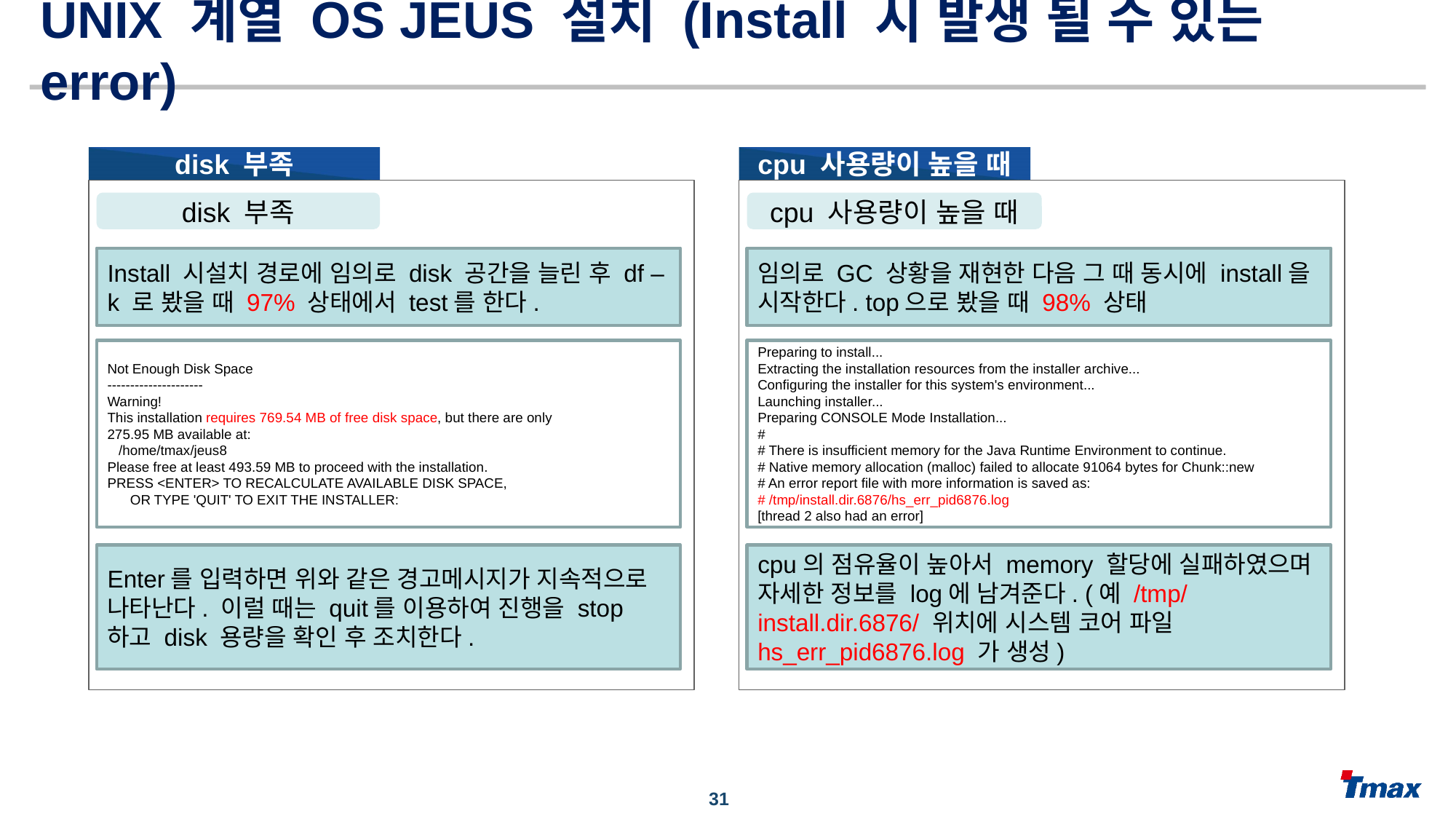

UNIX 계열 OS JEUS 설치 (Install 시 발생 될 수 있는 error)
cpu 사용량이 높을 때
disk 부족

cpu 사용량이 높을 때
disk 부족
Install 시설치 경로에 임의로 disk 공간을 늘린 후 df –k 로 봤을 때 97% 상태에서 test를 한다.
임의로 GC 상황을 재현한 다음 그 때 동시에 install을 시작한다. top으로 봤을 때 98% 상태
Not Enough Disk Space
---------------------
Warning!
This installation requires 769.54 MB of free disk space, but there are only
275.95 MB available at:
   /home/tmax/jeus8
Please free at least 493.59 MB to proceed with the installation.
PRESS <ENTER> TO RECALCULATE AVAILABLE DISK SPACE,
      OR TYPE 'QUIT' TO EXIT THE INSTALLER:
Preparing to install...
Extracting the installation resources from the installer archive...
Configuring the installer for this system's environment...
Launching installer...
Preparing CONSOLE Mode Installation...
#
# There is insufficient memory for the Java Runtime Environment to continue.
# Native memory allocation (malloc) failed to allocate 91064 bytes for Chunk::new
# An error report file with more information is saved as:
# /tmp/install.dir.6876/hs_err_pid6876.log
[thread 2 also had an error]
Enter를 입력하면 위와 같은 경고메시지가 지속적으로 나타난다. 이럴 때는 quit를 이용하여 진행을 stop하고 disk 용량을 확인 후 조치한다.
cpu의 점유율이 높아서 memory 할당에 실패하였으며 자세한 정보를 log에 남겨준다. (예 /tmp/install.dir.6876/ 위치에 시스템 코어 파일 hs_err_pid6876.log 가 생성)